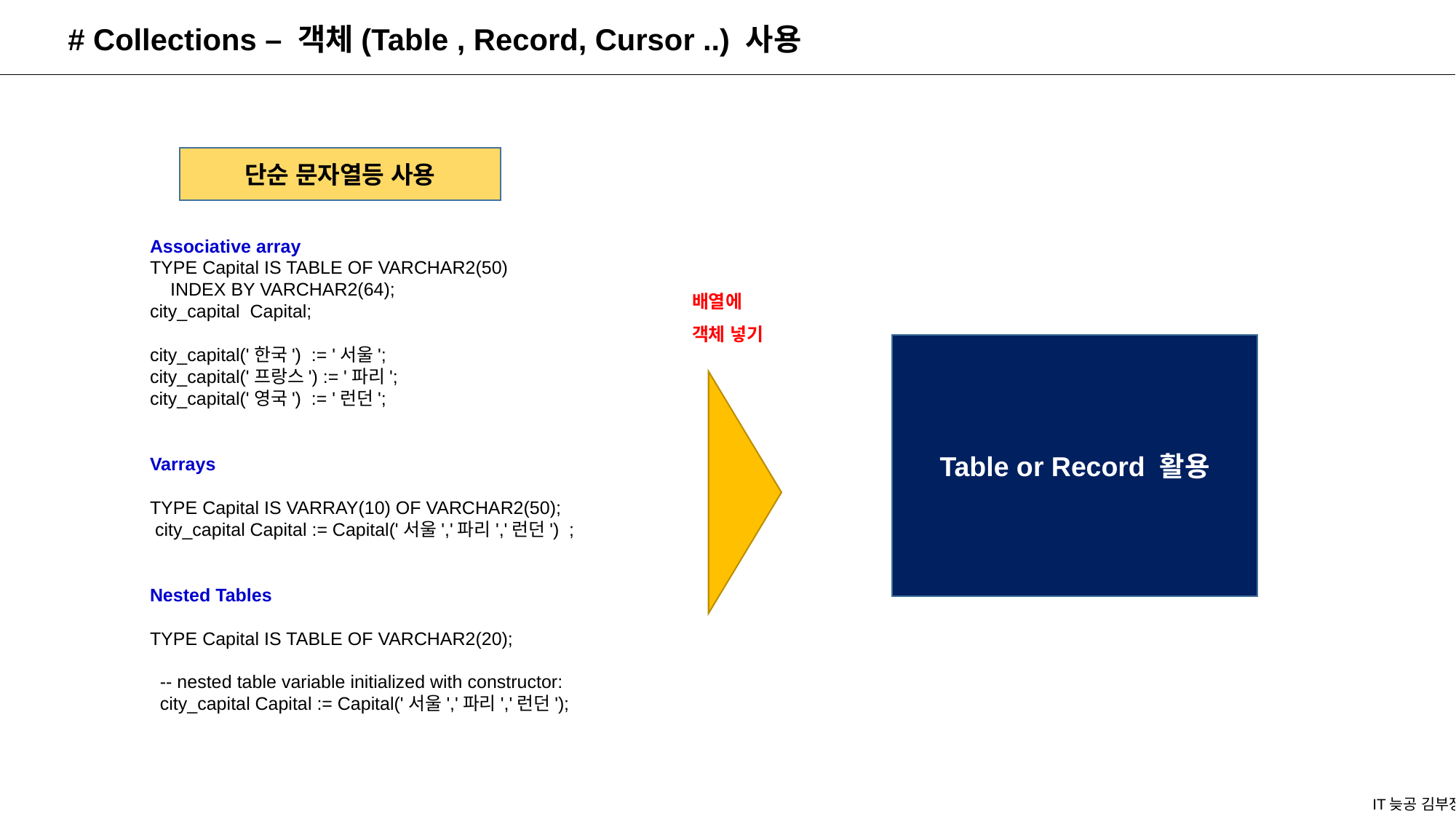

# Collections – 객체(Table , Record, Cursor ..) 사용
단순 문자열등 사용
Associative array
TYPE Capital IS TABLE OF VARCHAR2(50)
    INDEX BY VARCHAR2(64);
city_capital  Capital;

city_capital('한국')  := '서울';
city_capital('프랑스') := '파리';
city_capital('영국')  := '런던';

Varrays
TYPE Capital IS VARRAY(10) OF VARCHAR2(50);
 city_capital Capital := Capital('서울','파리','런던')  ;

Nested Tables
TYPE Capital IS TABLE OF VARCHAR2(20);

  -- nested table variable initialized with constructor:
  city_capital Capital := Capital('서울','파리','런던');
배열에
객체 넣기
Table or Record 활용

IT늦공 김부장